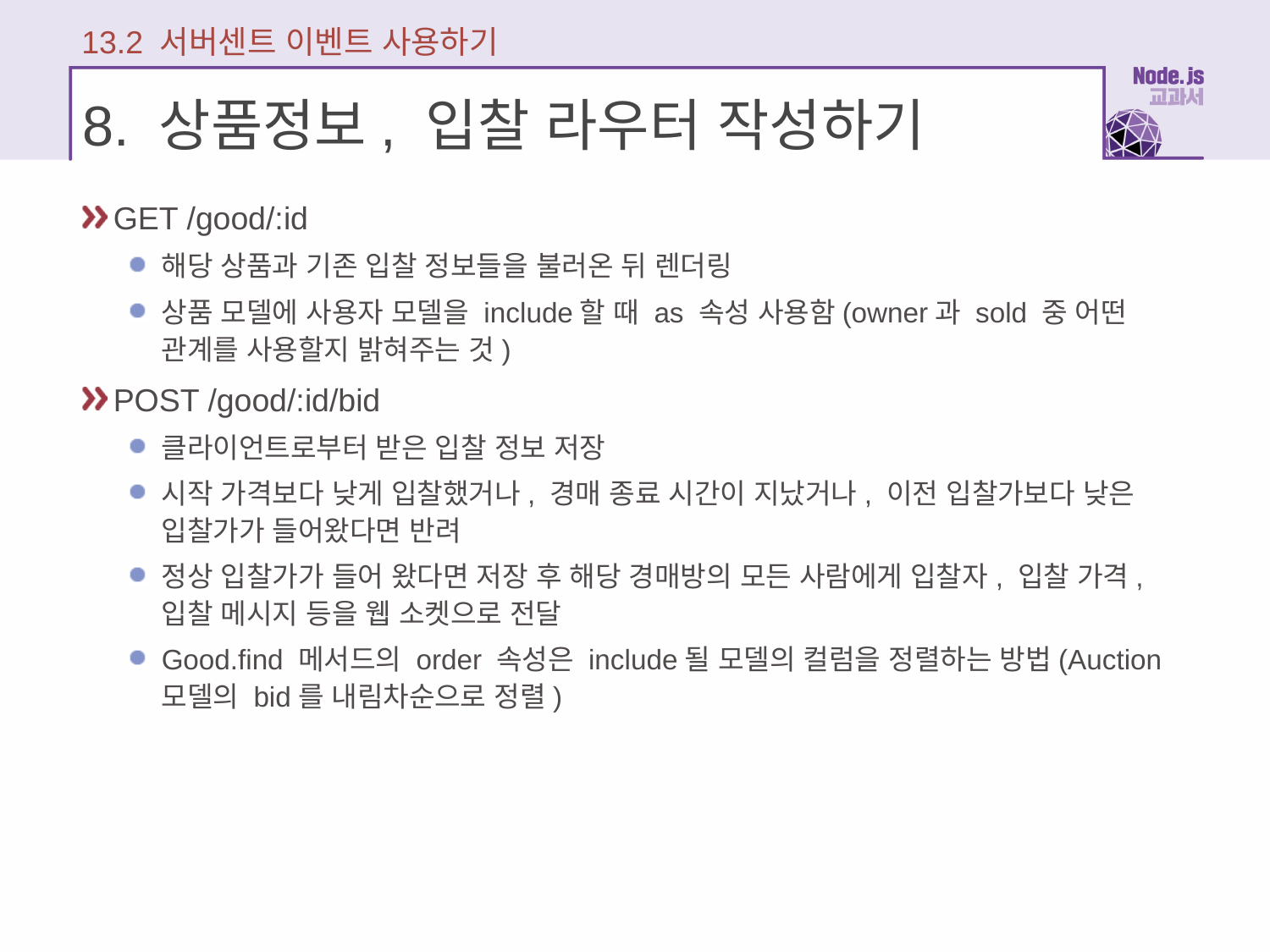

13.2 서버센트 이벤트 사용하기
# 8. 상품정보, 입찰 라우터 작성하기
GET /good/:id
해당 상품과 기존 입찰 정보들을 불러온 뒤 렌더링
상품 모델에 사용자 모델을 include할 때 as 속성 사용함(owner과 sold 중 어떤 관계를 사용할지 밝혀주는 것)
POST /good/:id/bid
클라이언트로부터 받은 입찰 정보 저장
시작 가격보다 낮게 입찰했거나, 경매 종료 시간이 지났거나, 이전 입찰가보다 낮은 입찰가가 들어왔다면 반려
정상 입찰가가 들어 왔다면 저장 후 해당 경매방의 모든 사람에게 입찰자, 입찰 가격, 입찰 메시지 등을 웹 소켓으로 전달
Good.find 메서드의 order 속성은 include될 모델의 컬럼을 정렬하는 방법(Auction 모델의 bid를 내림차순으로 정렬)